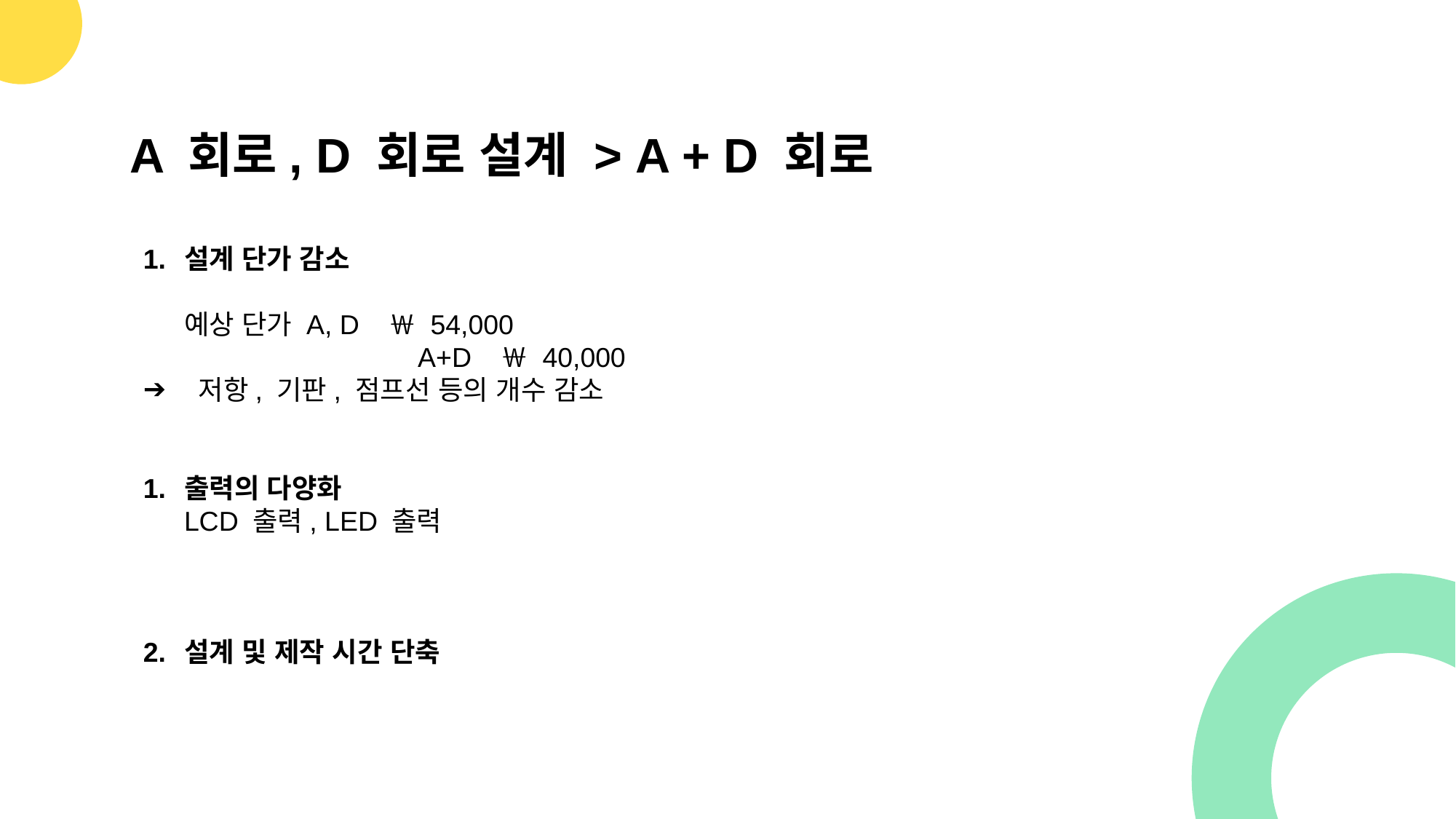

A 회로, D 회로 설계 > A + D 회로
설계 단가 감소

예상 단가 A, D   ￦ 54,000
		  A+D   ￦ 40,000
 저항, 기판, 점프선 등의 개수 감소

출력의 다양화
LCD 출력, LED 출력

설계 및 제작 시간 단축